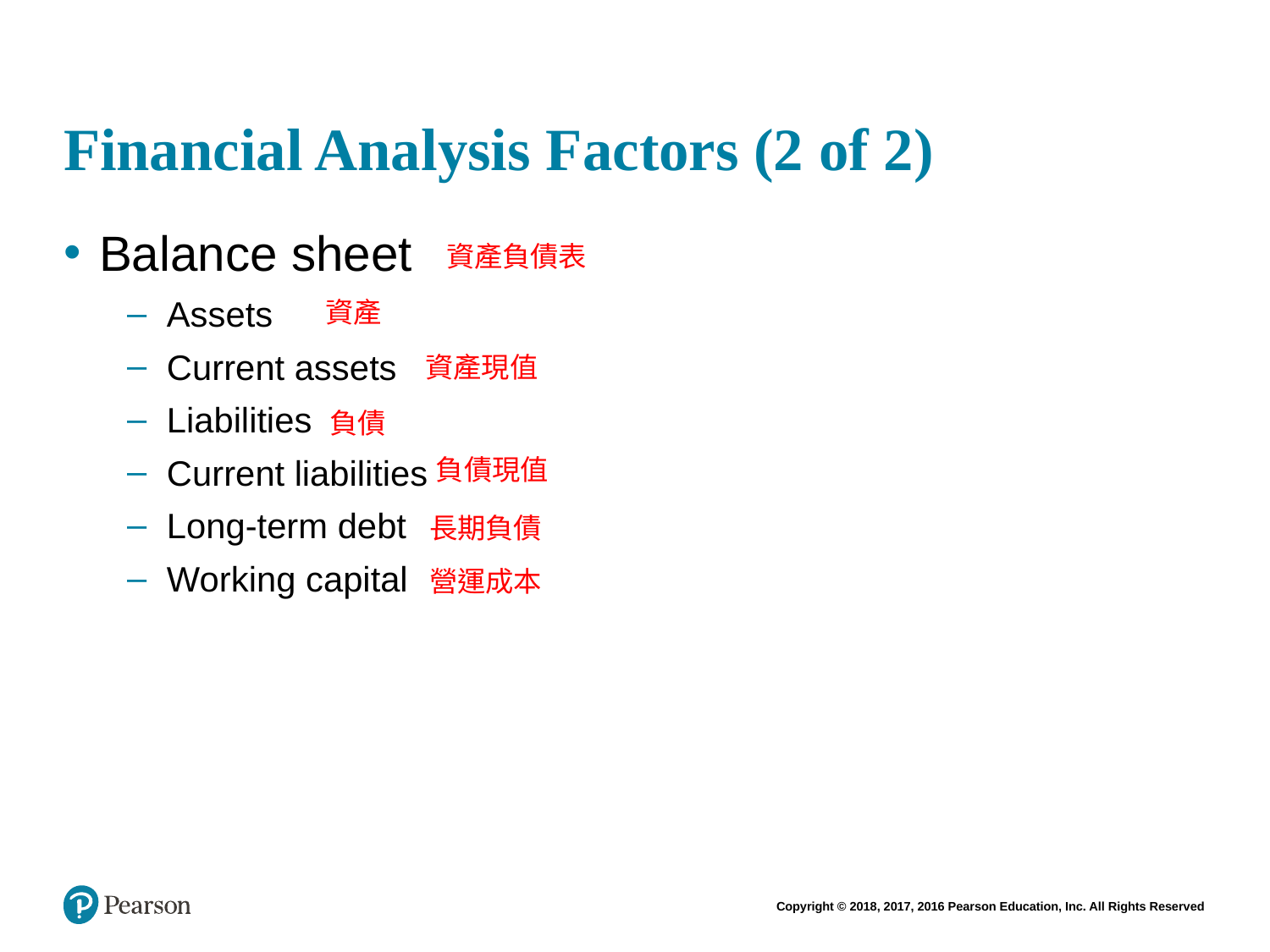

# Financial Analysis Factors (2 of 2)
Balance sheet
Assets
Current assets
Liabilities
Current liabilities
Long-term debt
Working capital
資產負債表
資產
資產現值
負債
負債現值
長期負債
營運成本